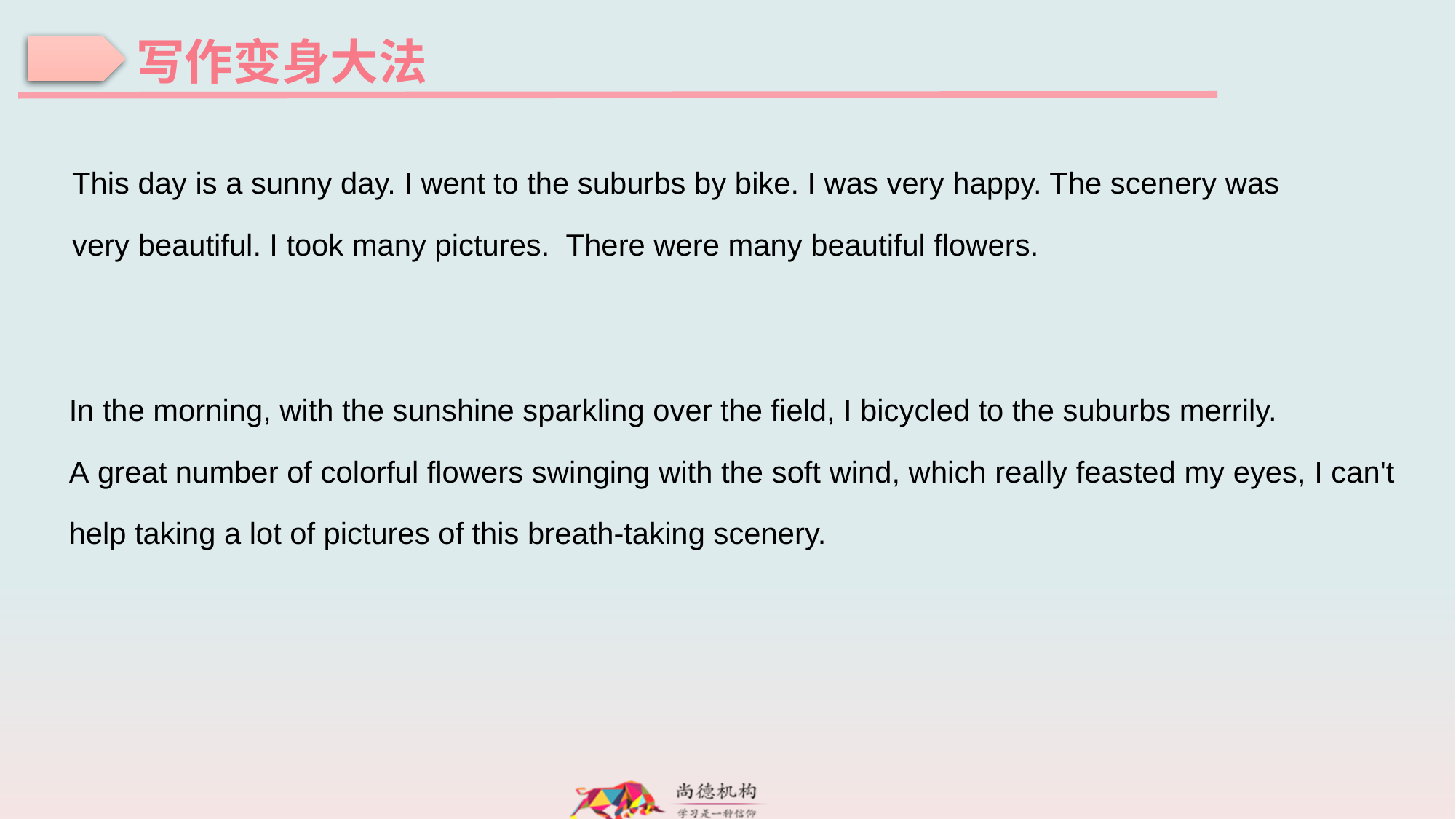

写作变身大法

This day is a sunny day. I went to the suburbs by bike. I was very happy. The scenery was very beautiful. I took many pictures.  There were many beautiful flowers.
In the morning, with the sunshine sparkling over the field, I bicycled to the suburbs merrily.
A great number of colorful flowers swinging with the soft wind, which really feasted my eyes, I can't help taking a lot of pictures of this breath-taking scenery.